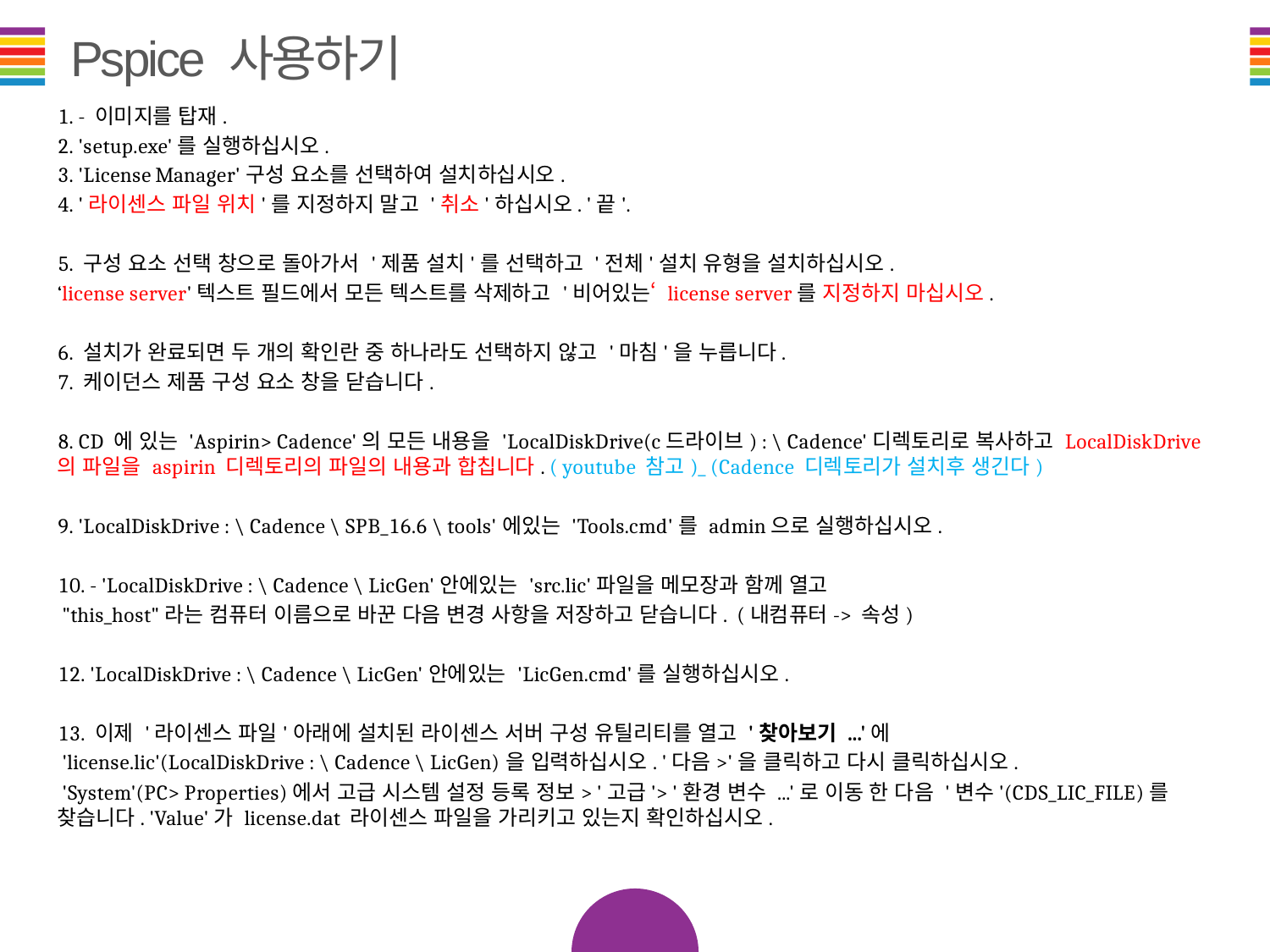

# Pspice 사용하기
1. - 이미지를 탑재.
2. 'setup.exe'를 실행하십시오.
3. 'License Manager'구성 요소를 선택하여 설치하십시오.
4. '라이센스 파일 위치'를 지정하지 말고 '취소'하십시오. '끝'.

5. 구성 요소 선택 창으로 돌아가서 '제품 설치'를 선택하고 '전체'설치 유형을 설치하십시오.
‘license server'텍스트 필드에서 모든 텍스트를 삭제하고 '비어있는‘ license server를 지정하지 마십시오.

6. 설치가 완료되면 두 개의 확인란 중 하나라도 선택하지 않고 '마침'을 누릅니다.
7. 케이던스 제품 구성 요소 창을 닫습니다.

8. CD 에 있는 'Aspirin> Cadence'의 모든 내용을 'LocalDiskDrive(c드라이브) : \ Cadence'디렉토리로 복사하고 LocalDiskDrive의 파일을 aspirin 디렉토리의 파일의 내용과 합칩니다. ( youtube 참고)_ (Cadence 디렉토리가 설치후 생긴다)

9. 'LocalDiskDrive : \ Cadence \ SPB_16.6 \ tools'에있는 'Tools.cmd'를 admin으로 실행하십시오.

10. - 'LocalDiskDrive : \ Cadence \ LicGen'안에있는 'src.lic'파일을 메모장과 함께 열고
 "this_host"라는 컴퓨터 이름으로 바꾼 다음 변경 사항을 저장하고 닫습니다.  (내컴퓨터-> 속성)

12. 'LocalDiskDrive : \ Cadence \ LicGen'안에있는 'LicGen.cmd'를 실행하십시오.

13. 이제 '라이센스 파일'아래에 설치된 라이센스 서버 구성 유틸리티를 열고 '찾아보기 ...'에
 'license.lic'(LocalDiskDrive : \ Cadence \ LicGen)을 입력하십시오. '다음>'을 클릭하고 다시 클릭하십시오.
 'System'(PC> Properties)에서 고급 시스템 설정 등록 정보> '고급'> '환경 변수 ...'로 이동 한 다음 '변수'(CDS_LIC_FILE)를 찾습니다. 'Value'가 license.dat 라이센스 파일을 가리키고 있는지 확인하십시오.